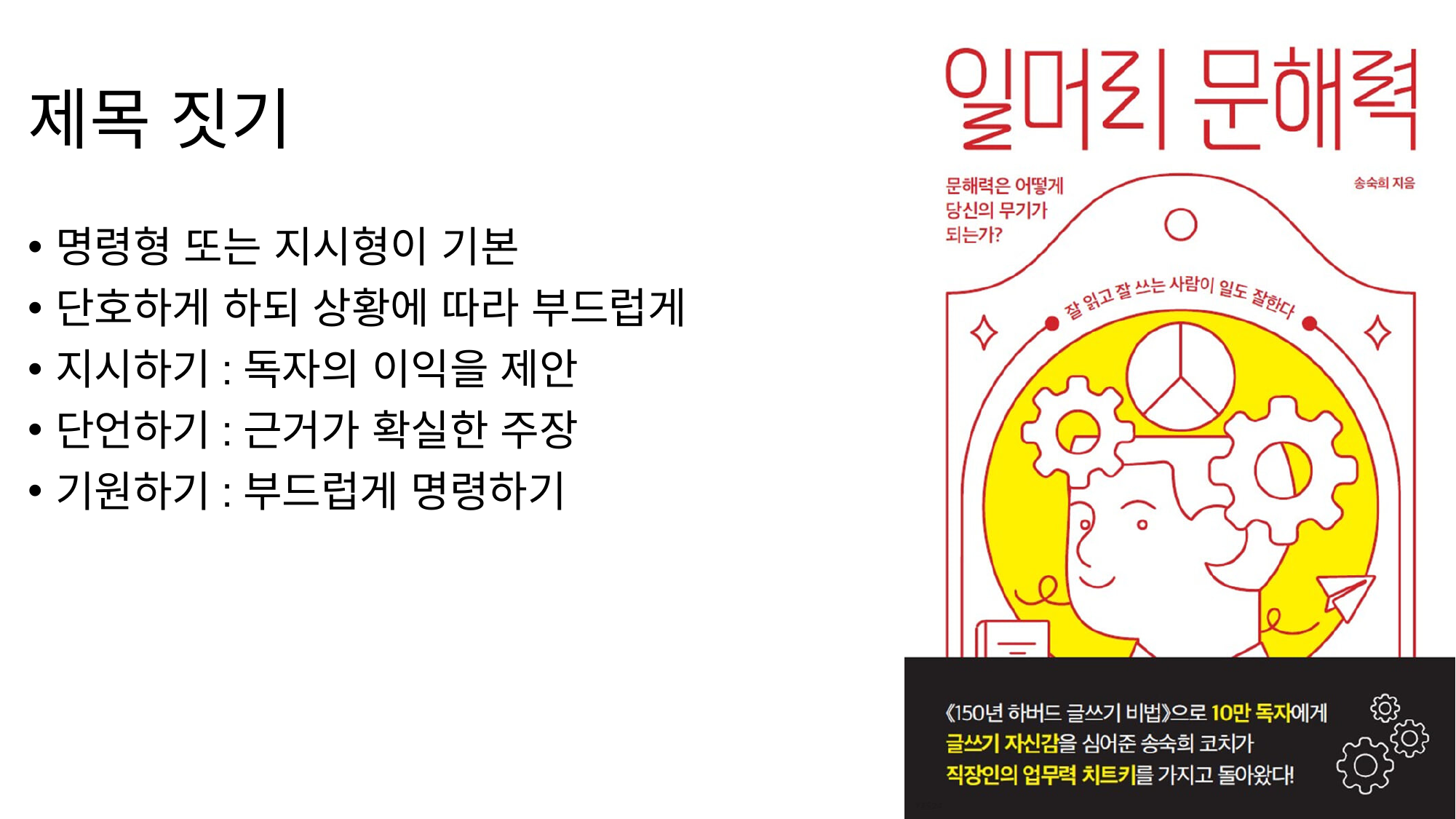

# 제목 짓기
명령형 또는 지시형이 기본
단호하게 하되 상황에 따라 부드럽게
지시하기:독자의 이익을 제안
단언하기:근거가 확실한 주장
기원하기:부드럽게 명령하기